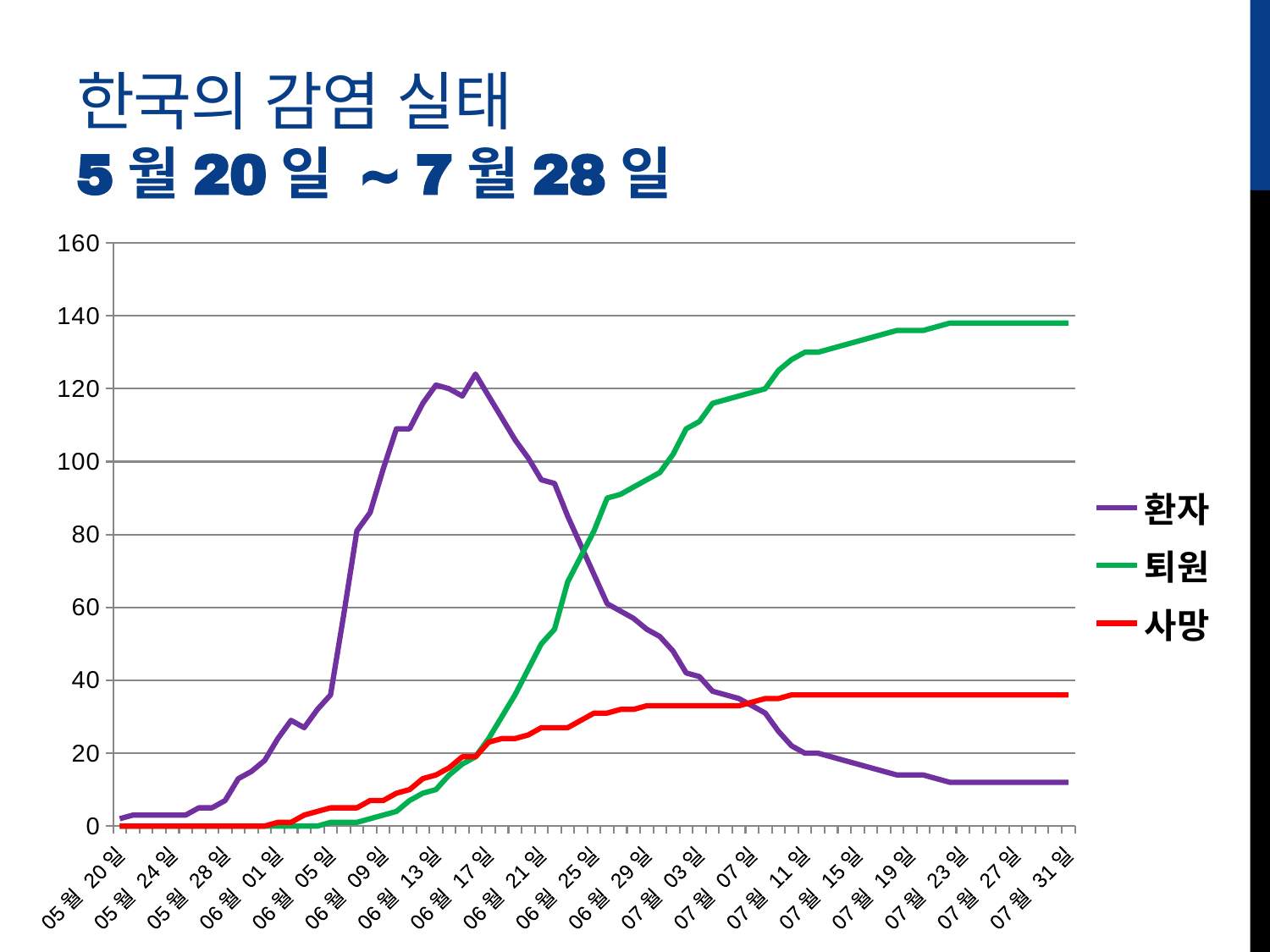

# 한국의 감염 실태 5월20일 ~ 7월28일

### Chart

| Category | 환자 | 퇴원 | 사망 |
|---|---|---|---|
| 42144 | 2.0 | 0.0 | 0.0 |
| 42145 | 3.0 | 0.0 | 0.0 |
| 42146 | 3.0 | 0.0 | 0.0 |
| 42147 | 3.0 | 0.0 | 0.0 |
| 42148 | 3.0 | 0.0 | 0.0 |
| 42149 | 3.0 | 0.0 | 0.0 |
| 42150 | 5.0 | 0.0 | 0.0 |
| 42151 | 5.0 | 0.0 | 0.0 |
| 42152 | 7.0 | 0.0 | 0.0 |
| 42153 | 13.0 | 0.0 | 0.0 |
| 42154 | 15.0 | 0.0 | 0.0 |
| 42155 | 18.0 | 0.0 | 0.0 |
| 42156 | 24.0 | 0.0 | 1.0 |
| 42157 | 29.0 | 0.0 | 1.0 |
| 42158 | 27.0 | 0.0 | 3.0 |
| 42159 | 32.0 | 0.0 | 4.0 |
| 42160 | 36.0 | 1.0 | 5.0 |
| 42161 | 58.0 | 1.0 | 5.0 |
| 42162 | 81.0 | 1.0 | 5.0 |
| 42163 | 86.0 | 2.0 | 7.0 |
| 42164 | 98.0 | 3.0 | 7.0 |
| 42165 | 109.0 | 4.0 | 9.0 |
| 42166 | 109.0 | 7.0 | 10.0 |
| 42167 | 116.0 | 9.0 | 13.0 |
| 42168 | 121.0 | 10.0 | 14.0 |
| 42169 | 120.0 | 14.0 | 16.0 |
| 42170 | 118.0 | 17.0 | 19.0 |
| 42171 | 124.0 | 19.0 | 19.0 |
| 42172 | 118.0 | 24.0 | 23.0 |
| 42173 | 112.0 | 30.0 | 24.0 |
| 42174 | 106.0 | 36.0 | 24.0 |
| 42175 | 101.0 | 43.0 | 25.0 |
| 42176 | 95.0 | 50.0 | 27.0 |
| 42177 | 94.0 | 54.0 | 27.0 |
| 42178 | 85.0 | 67.0 | 27.0 |
| 42179 | 77.0 | 74.0 | 29.0 |
| 42180 | 69.0 | 81.0 | 31.0 |
| 42181 | 61.0 | 90.0 | 31.0 |
| 42182 | 59.0 | 91.0 | 32.0 |
| 42183 | 57.0 | 93.0 | 32.0 |
| 42184 | 54.0 | 95.0 | 33.0 |
| 42185 | 52.0 | 97.0 | 33.0 |
| 42186 | 48.0 | 102.0 | 33.0 |
| 42187 | 42.0 | 109.0 | 33.0 |
| 42188 | 41.0 | 111.0 | 33.0 |
| 42189 | 37.0 | 116.0 | 33.0 |
| 42190 | 36.0 | 117.0 | 33.0 |
| 42191 | 35.0 | 118.0 | 33.0 |
| 42192 | 33.0 | 119.0 | 34.0 |
| 42193 | 31.0 | 120.0 | 35.0 |
| 42194 | 26.0 | 125.0 | 35.0 |
| 42195 | 22.0 | 128.0 | 36.0 |
| 42196 | 20.0 | 130.0 | 36.0 |
| 42197 | 20.0 | 130.0 | 36.0 |
| 42198 | 19.0 | 131.0 | 36.0 |
| 42199 | 18.0 | 132.0 | 36.0 |
| 42200 | 17.0 | 133.0 | 36.0 |
| 42201 | 16.0 | 134.0 | 36.0 |
| 42202 | 15.0 | 135.0 | 36.0 |
| 42203 | 14.0 | 136.0 | 36.0 |
| 42204 | 14.0 | 136.0 | 36.0 |
| 42205 | 14.0 | 136.0 | 36.0 |
| 42206 | 13.0 | 137.0 | 36.0 |
| 42207 | 12.0 | 138.0 | 36.0 |
| 42208 | 12.0 | 138.0 | 36.0 |
| 42209 | 12.0 | 138.0 | 36.0 |
| 42210 | 12.0 | 138.0 | 36.0 |
| 42211 | 12.0 | 138.0 | 36.0 |
| 42212 | 12.0 | 138.0 | 36.0 |
| 42213 | 12.0 | 138.0 | 36.0 |
| 42214 | 12.0 | 138.0 | 36.0 |
| 42215 | 12.0 | 138.0 | 36.0 |
| 42216 | 12.0 | 138.0 | 36.0 |